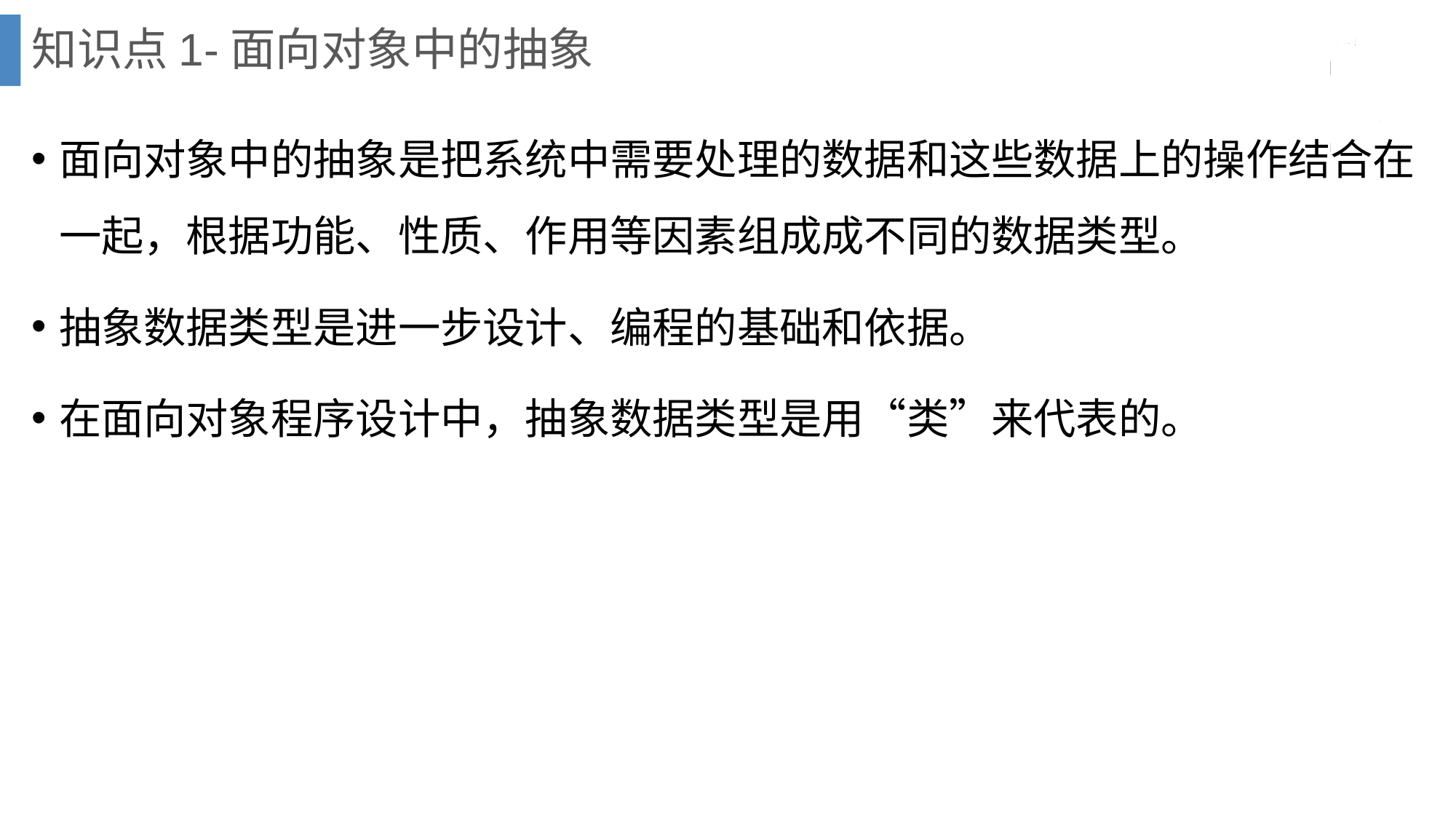

# 知识点1-面向对象中的抽象
面向对象中的抽象是把系统中需要处理的数据和这些数据上的操作结合在一起，根据功能、性质、作用等因素组成成不同的数据类型。
抽象数据类型是进一步设计、编程的基础和依据。
在面向对象程序设计中，抽象数据类型是用“类”来代表的。